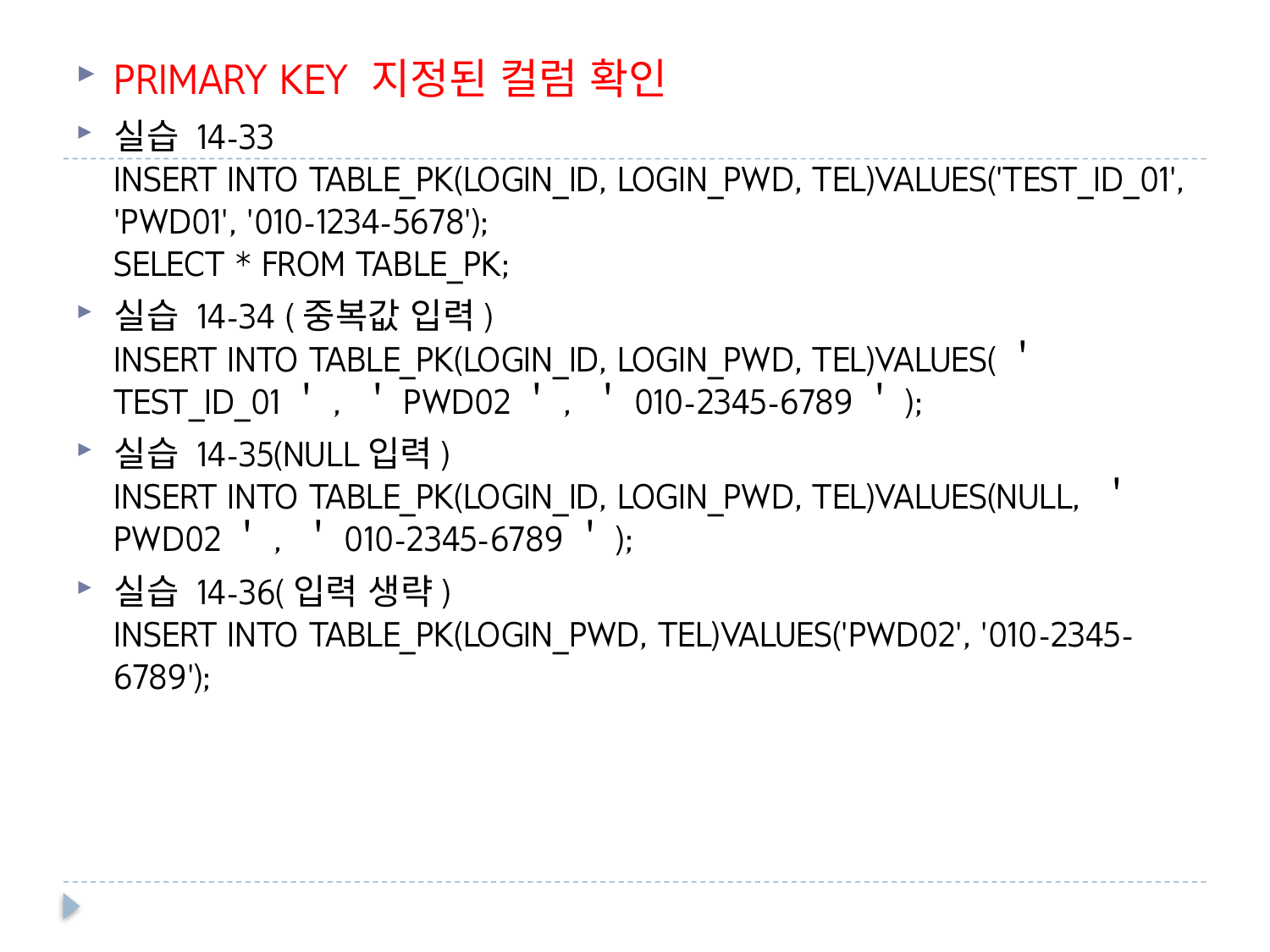

PRIMARY KEY 지정된 컬럼 확인
실습 14-33
INSERT INTO TABLE_PK(LOGIN_ID, LOGIN_PWD, TEL)VALUES('TEST_ID_01', 'PWD01', '010-1234-5678');
SELECT * FROM TABLE_PK;
실습 14-34 (중복값 입력)
INSERT INTO TABLE_PK(LOGIN_ID, LOGIN_PWD, TEL)VALUES(＇TEST_ID_01＇, ＇PWD02＇, ＇010-2345-6789＇);
실습 14-35(NULL입력)
INSERT INTO TABLE_PK(LOGIN_ID, LOGIN_PWD, TEL)VALUES(NULL, ＇PWD02＇, ＇010-2345-6789＇);
실습 14-36(입력 생략)
INSERT INTO TABLE_PK(LOGIN_PWD, TEL)VALUES('PWD02', '010-2345-6789');